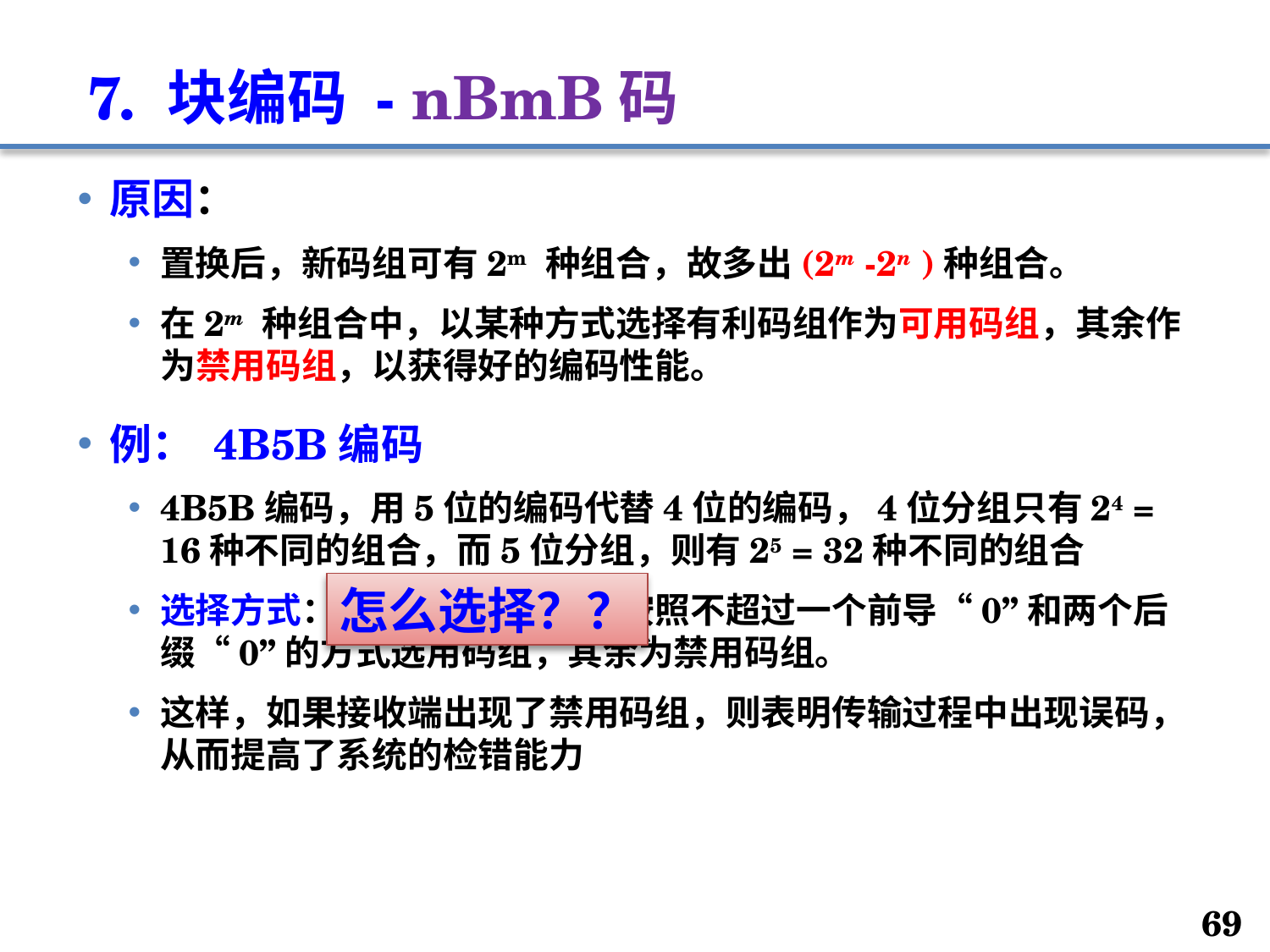

# 7. 块编码 - nBmB码
原因：
置换后，新码组可有2m 种组合，故多出(2m -2n )种组合。
在2m 种组合中，以某种方式选择有利码组作为可用码组，其余作为禁用码组，以获得好的编码性能。
例： 4B5B编码
4B5B编码，用5位的编码代替4位的编码，4位分组只有24 = 16种不同的组合，而5位分组，则有25 = 32种不同的组合
选择方式：为实现同步，可以按照不超过一个前导“0”和两个后缀“0”的方式选用码组，其余为禁用码组。
这样，如果接收端出现了禁用码组，则表明传输过程中出现误码，从而提高了系统的检错能力
怎么选择？？
69